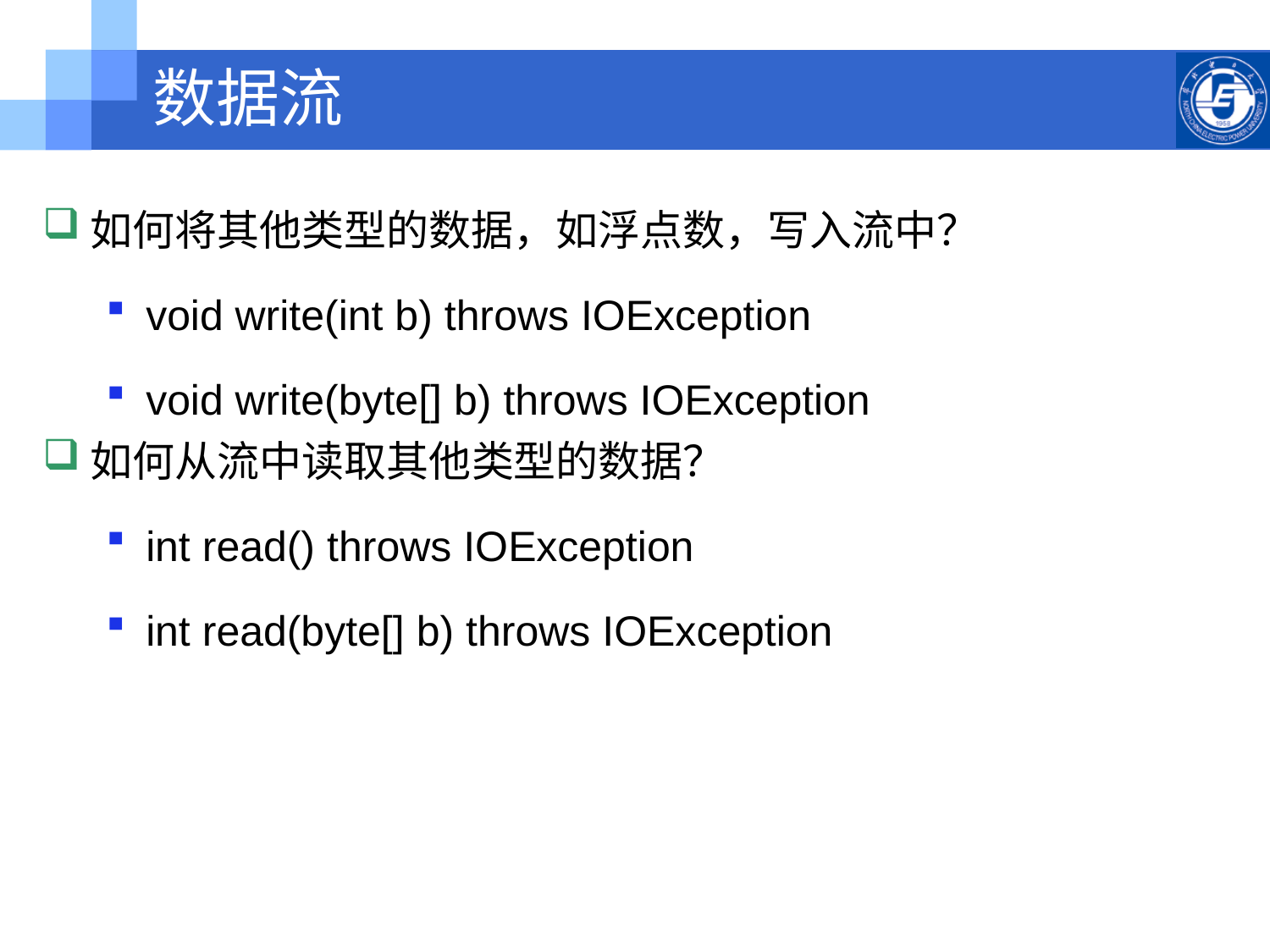

数据流
如何将其他类型的数据，如浮点数，写入流中？
void write(int b) throws IOException
void write(byte[] b) throws IOException
如何从流中读取其他类型的数据？
int read() throws IOException
int read(byte[] b) throws IOException